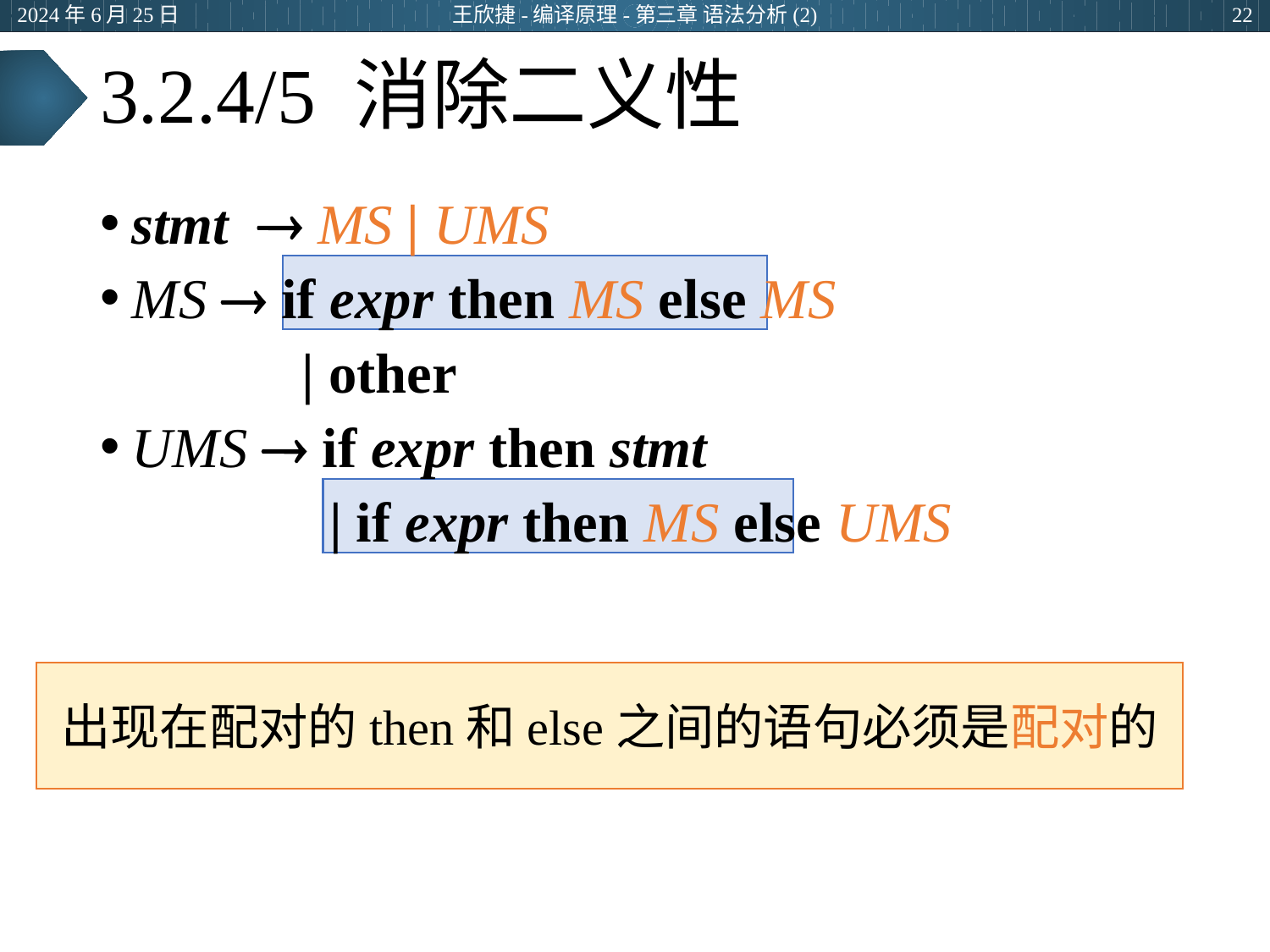

2024年6月25日
王欣捷-编译原理-第三章 语法分析(2)
22
# 3.2.4/5 消除二义性
stmt  → MS | UMS
MS → if expr then MS else MS
	            | other
UMS → if expr then stmt
		     | if expr then MS else UMS

出现在配对的then和else之间的语句必须是配对的